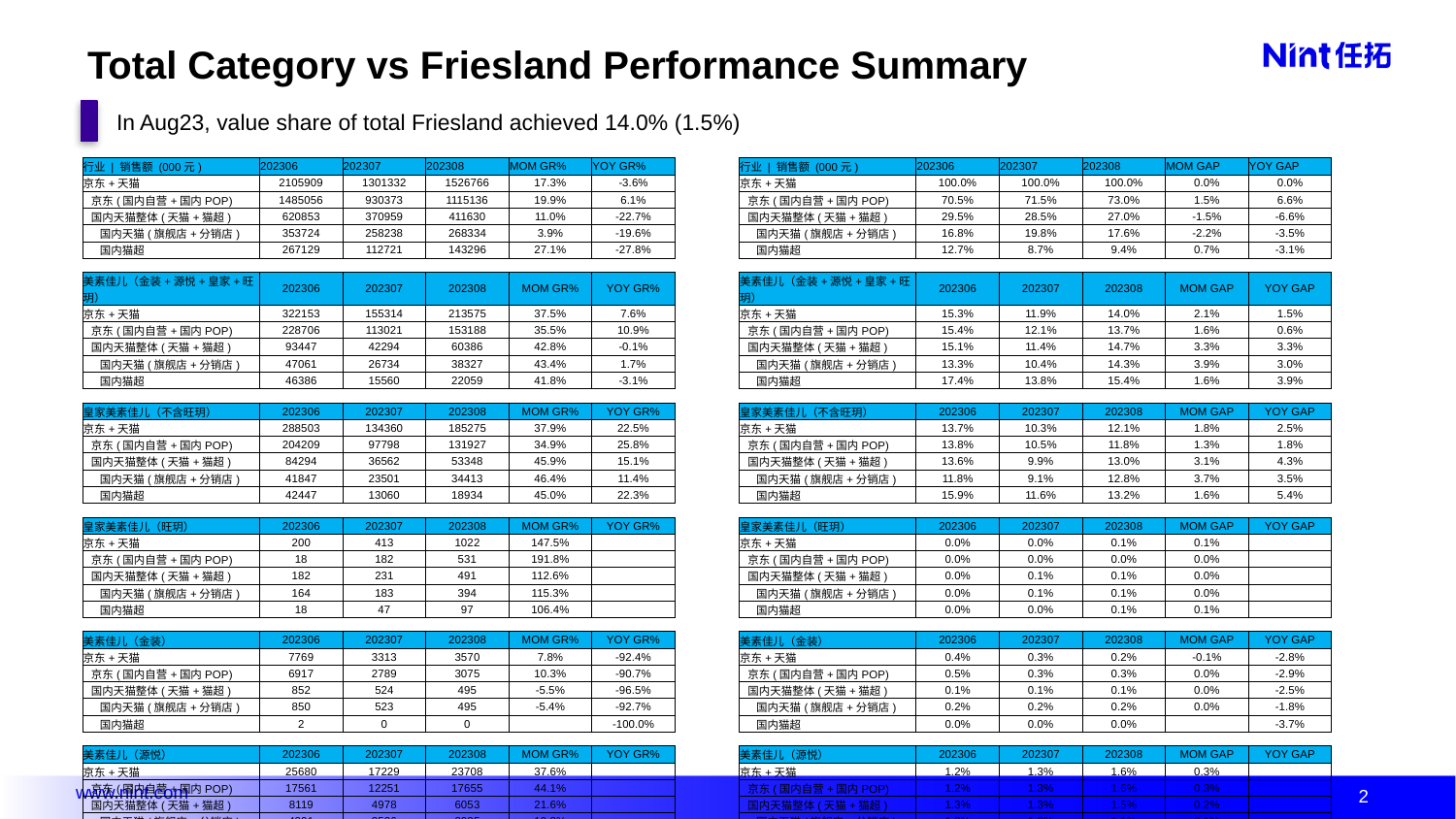

# Total Category vs Friesland Performance Summary
In Aug23, value share of total Friesland achieved 14.0% (1.5%)
| 行业 | 销售额 (000元) | 202306 | 202307 | 202308 | MOM GR% | YOY GR% |  | 行业 | 销售额 (000元) | 202306 | 202307 | 202308 | MOM GAP | YOY GAP |
| --- | --- | --- | --- | --- | --- | --- | --- | --- | --- | --- | --- | --- |
| 京东+天猫 | 2105909 | 1301332 | 1526766 | 17.3% | -3.6% |  | 京东+天猫 | 100.0% | 100.0% | 100.0% | 0.0% | 0.0% |
| 京东(国内自营+国内POP) | 1485056 | 930373 | 1115136 | 19.9% | 6.1% |  | 京东(国内自营+国内POP) | 70.5% | 71.5% | 73.0% | 1.5% | 6.6% |
| 国内天猫整体(天猫+猫超) | 620853 | 370959 | 411630 | 11.0% | -22.7% |  | 国内天猫整体(天猫+猫超) | 29.5% | 28.5% | 27.0% | -1.5% | -6.6% |
| 国内天猫(旗舰店+分销店) | 353724 | 258238 | 268334 | 3.9% | -19.6% |  | 国内天猫(旗舰店+分销店) | 16.8% | 19.8% | 17.6% | -2.2% | -3.5% |
| 国内猫超 | 267129 | 112721 | 143296 | 27.1% | -27.8% |  | 国内猫超 | 12.7% | 8.7% | 9.4% | 0.7% | -3.1% |
|  |  |  |  |  |  |  |  |  |  |  |  |  |
| 美素佳儿（金装+源悦+皇家+旺玥） | 202306 | 202307 | 202308 | MOM GR% | YOY GR% |  | 美素佳儿（金装+源悦+皇家+旺玥） | 202306 | 202307 | 202308 | MOM GAP | YOY GAP |
| 京东+天猫 | 322153 | 155314 | 213575 | 37.5% | 7.6% |  | 京东+天猫 | 15.3% | 11.9% | 14.0% | 2.1% | 1.5% |
| 京东(国内自营+国内POP) | 228706 | 113021 | 153188 | 35.5% | 10.9% |  | 京东(国内自营+国内POP) | 15.4% | 12.1% | 13.7% | 1.6% | 0.6% |
| 国内天猫整体(天猫+猫超) | 93447 | 42294 | 60386 | 42.8% | -0.1% |  | 国内天猫整体(天猫+猫超) | 15.1% | 11.4% | 14.7% | 3.3% | 3.3% |
| 国内天猫(旗舰店+分销店) | 47061 | 26734 | 38327 | 43.4% | 1.7% |  | 国内天猫(旗舰店+分销店) | 13.3% | 10.4% | 14.3% | 3.9% | 3.0% |
| 国内猫超 | 46386 | 15560 | 22059 | 41.8% | -3.1% |  | 国内猫超 | 17.4% | 13.8% | 15.4% | 1.6% | 3.9% |
|  |  |  |  |  |  |  |  |  |  |  |  |  |
| 皇家美素佳儿（不含旺玥） | 202306 | 202307 | 202308 | MOM GR% | YOY GR% |  | 皇家美素佳儿（不含旺玥） | 202306 | 202307 | 202308 | MOM GAP | YOY GAP |
| 京东+天猫 | 288503 | 134360 | 185275 | 37.9% | 22.5% |  | 京东+天猫 | 13.7% | 10.3% | 12.1% | 1.8% | 2.5% |
| 京东(国内自营+国内POP) | 204209 | 97798 | 131927 | 34.9% | 25.8% |  | 京东(国内自营+国内POP) | 13.8% | 10.5% | 11.8% | 1.3% | 1.8% |
| 国内天猫整体(天猫+猫超) | 84294 | 36562 | 53348 | 45.9% | 15.1% |  | 国内天猫整体(天猫+猫超) | 13.6% | 9.9% | 13.0% | 3.1% | 4.3% |
| 国内天猫(旗舰店+分销店) | 41847 | 23501 | 34413 | 46.4% | 11.4% |  | 国内天猫(旗舰店+分销店) | 11.8% | 9.1% | 12.8% | 3.7% | 3.5% |
| 国内猫超 | 42447 | 13060 | 18934 | 45.0% | 22.3% |  | 国内猫超 | 15.9% | 11.6% | 13.2% | 1.6% | 5.4% |
|  |  |  |  |  |  |  |  |  |  |  |  |  |
| 皇家美素佳儿（旺玥） | 202306 | 202307 | 202308 | MOM GR% | YOY GR% |  | 皇家美素佳儿（旺玥） | 202306 | 202307 | 202308 | MOM GAP | YOY GAP |
| 京东+天猫 | 200 | 413 | 1022 | 147.5% |  |  | 京东+天猫 | 0.0% | 0.0% | 0.1% | 0.1% |  |
| 京东(国内自营+国内POP) | 18 | 182 | 531 | 191.8% |  |  | 京东(国内自营+国内POP) | 0.0% | 0.0% | 0.0% | 0.0% |  |
| 国内天猫整体(天猫+猫超) | 182 | 231 | 491 | 112.6% |  |  | 国内天猫整体(天猫+猫超) | 0.0% | 0.1% | 0.1% | 0.0% |  |
| 国内天猫(旗舰店+分销店) | 164 | 183 | 394 | 115.3% |  |  | 国内天猫(旗舰店+分销店) | 0.0% | 0.1% | 0.1% | 0.0% |  |
| 国内猫超 | 18 | 47 | 97 | 106.4% |  |  | 国内猫超 | 0.0% | 0.0% | 0.1% | 0.1% |  |
|  |  |  |  |  |  |  |  |  |  |  |  |  |
| 美素佳儿（金装） | 202306 | 202307 | 202308 | MOM GR% | YOY GR% |  | 美素佳儿（金装） | 202306 | 202307 | 202308 | MOM GAP | YOY GAP |
| 京东+天猫 | 7769 | 3313 | 3570 | 7.8% | -92.4% |  | 京东+天猫 | 0.4% | 0.3% | 0.2% | -0.1% | -2.8% |
| 京东(国内自营+国内POP) | 6917 | 2789 | 3075 | 10.3% | -90.7% |  | 京东(国内自营+国内POP) | 0.5% | 0.3% | 0.3% | 0.0% | -2.9% |
| 国内天猫整体(天猫+猫超) | 852 | 524 | 495 | -5.5% | -96.5% |  | 国内天猫整体(天猫+猫超) | 0.1% | 0.1% | 0.1% | 0.0% | -2.5% |
| 国内天猫(旗舰店+分销店) | 850 | 523 | 495 | -5.4% | -92.7% |  | 国内天猫(旗舰店+分销店) | 0.2% | 0.2% | 0.2% | 0.0% | -1.8% |
| 国内猫超 | 2 | 0 | 0 |  | -100.0% |  | 国内猫超 | 0.0% | 0.0% | 0.0% |  | -3.7% |
|  |  |  |  |  |  |  |  |  |  |  |  |  |
| 美素佳儿（源悦） | 202306 | 202307 | 202308 | MOM GR% | YOY GR% |  | 美素佳儿（源悦） | 202306 | 202307 | 202308 | MOM GAP | YOY GAP |
| 京东+天猫 | 25680 | 17229 | 23708 | 37.6% |  |  | 京东+天猫 | 1.2% | 1.3% | 1.6% | 0.3% |  |
| 京东(国内自营+国内POP) | 17561 | 12251 | 17655 | 44.1% |  |  | 京东(国内自营+国内POP) | 1.2% | 1.3% | 1.6% | 0.3% |  |
| 国内天猫整体(天猫+猫超) | 8119 | 4978 | 6053 | 21.6% |  |  | 国内天猫整体(天猫+猫超) | 1.3% | 1.3% | 1.5% | 0.2% |  |
| 国内天猫(旗舰店+分销店) | 4201 | 2526 | 3025 | 19.8% |  |  | 国内天猫(旗舰店+分销店) | 1.2% | 1.0% | 1.1% | 0.1% |  |
| 国内猫超 | 3918 | 2452 | 3028 | 23.5% |  |  | 国内猫超 | 1.5% | 2.2% | 2.1% | -0.1% |  |